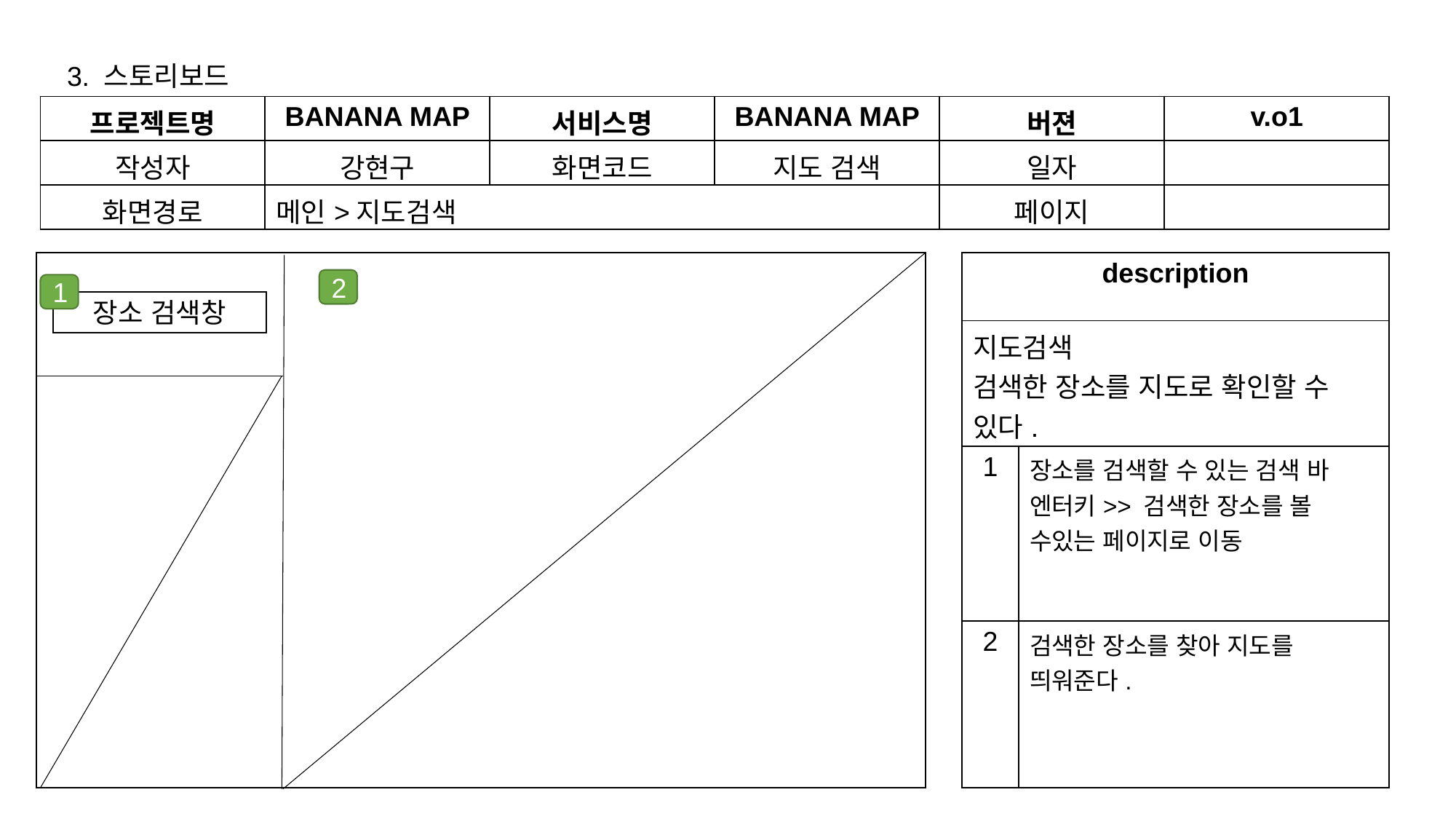

3. 스토리보드
| 프로젝트명 | BANANA MAP | 서비스명 | BANANA MAP | 버젼 | v.o1 |
| --- | --- | --- | --- | --- | --- |
| 작성자 | 강현구 | 화면코드 | 지도 검색 | 일자 |  |
| 화면경로 | 메인>지도검색 |  |  | 페이지 |  |
| description |  |
| --- | --- |
| 지도검색 검색한 장소를 지도로 확인할 수 있다. |  |
| 1 | 장소를 검색할 수 있는 검색 바 엔터키>> 검색한 장소를 볼 수있는 페이지로 이동 |
| 2 | 검색한 장소를 찾아 지도를 띄워준다. |

장소 검색창
2
1